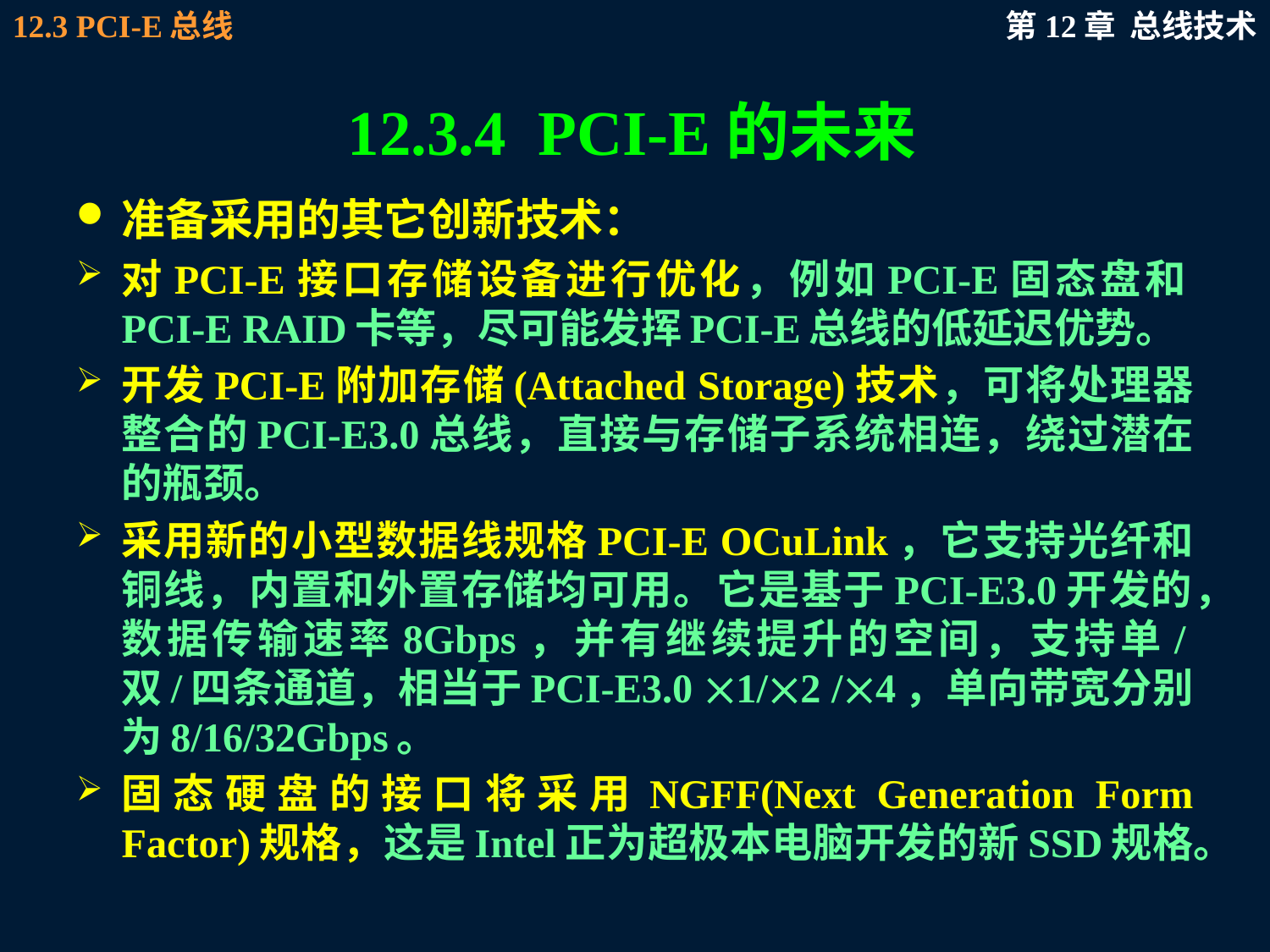

# 12.3.4  PCI-E的未来
准备采用的其它创新技术：
对PCI-E接口存储设备进行优化，例如PCI-E固态盘和PCI-E RAID卡等，尽可能发挥PCI-E总线的低延迟优势。
开发PCI-E附加存储(Attached Storage)技术，可将处理器整合的PCI-E3.0总线，直接与存储子系统相连，绕过潜在的瓶颈。
采用新的小型数据线规格PCI-E OCuLink，它支持光纤和铜线，内置和外置存储均可用。它是基于PCI-E3.0开发的，数据传输速率8Gbps，并有继续提升的空间，支持单/双/四条通道，相当于PCI-E3.0 ×1/×2 /×4，单向带宽分别为8/16/32Gbps。
固态硬盘的接口将采用NGFF(Next Generation Form Factor)规格，这是Intel正为超极本电脑开发的新SSD规格。